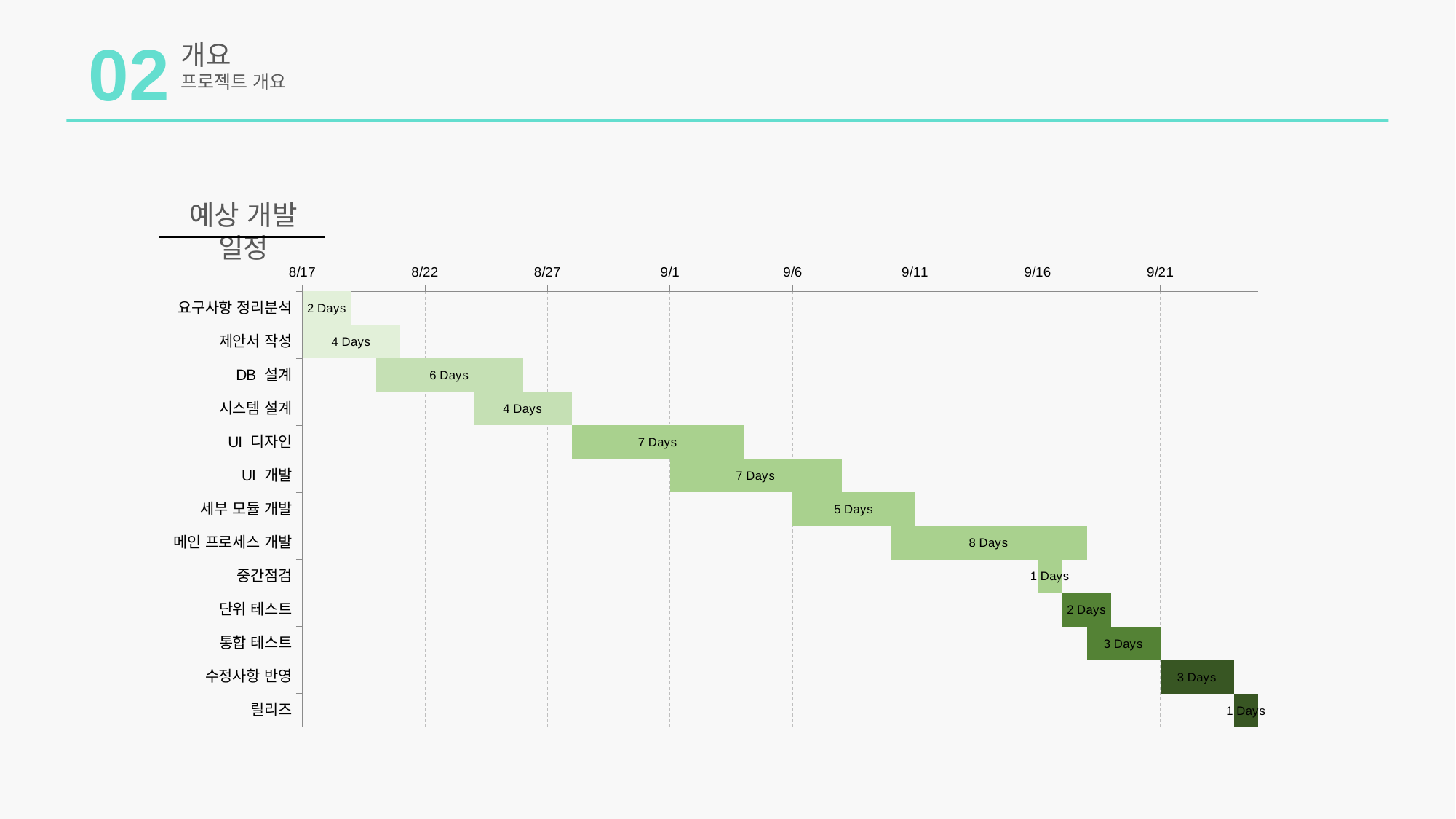

02
개요
프로젝트 개요

예상 개발 일정

### Chart

| Category | Start Date | Duration |
|---|---|---|
| 요구사항 정리분석 | 44425.0 | 2.0 |
| 제안서 작성 | 44425.0 | 4.0 |
| DB 설계 | 44428.0 | 6.0 |
| 시스템 설계 | 44432.0 | 4.0 |
| UI 디자인 | 44436.0 | 7.0 |
| UI 개발 | 44440.0 | 7.0 |
| 세부 모듈 개발 | 44445.0 | 5.0 |
| 메인 프로세스 개발 | 44449.0 | 8.0 |
| 중간점검 | 44455.0 | 1.0 |
| 단위 테스트 | 44456.0 | 2.0 |
| 통합 테스트 | 44457.0 | 3.0 |
| 수정사항 반영 | 44460.0 | 3.0 |
| 릴리즈 | 44463.0 | 1.0 |